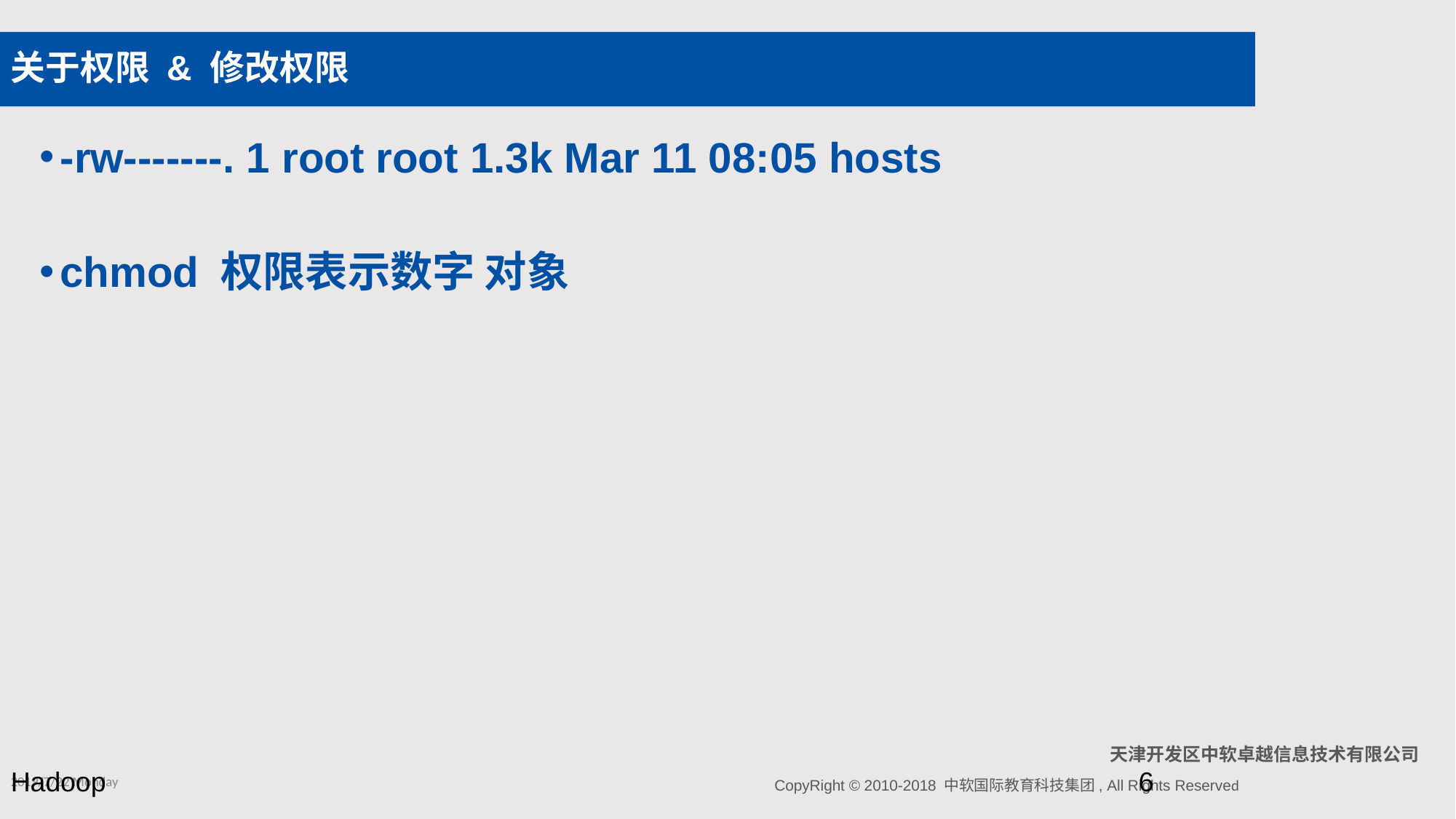

# 关于权限 & 修改权限
-rw-------. 1 root root 1.3k Mar 11 08:05 hosts

chmod 权限表示数字 对象
2019/7/22 Monday
Hadoop
6